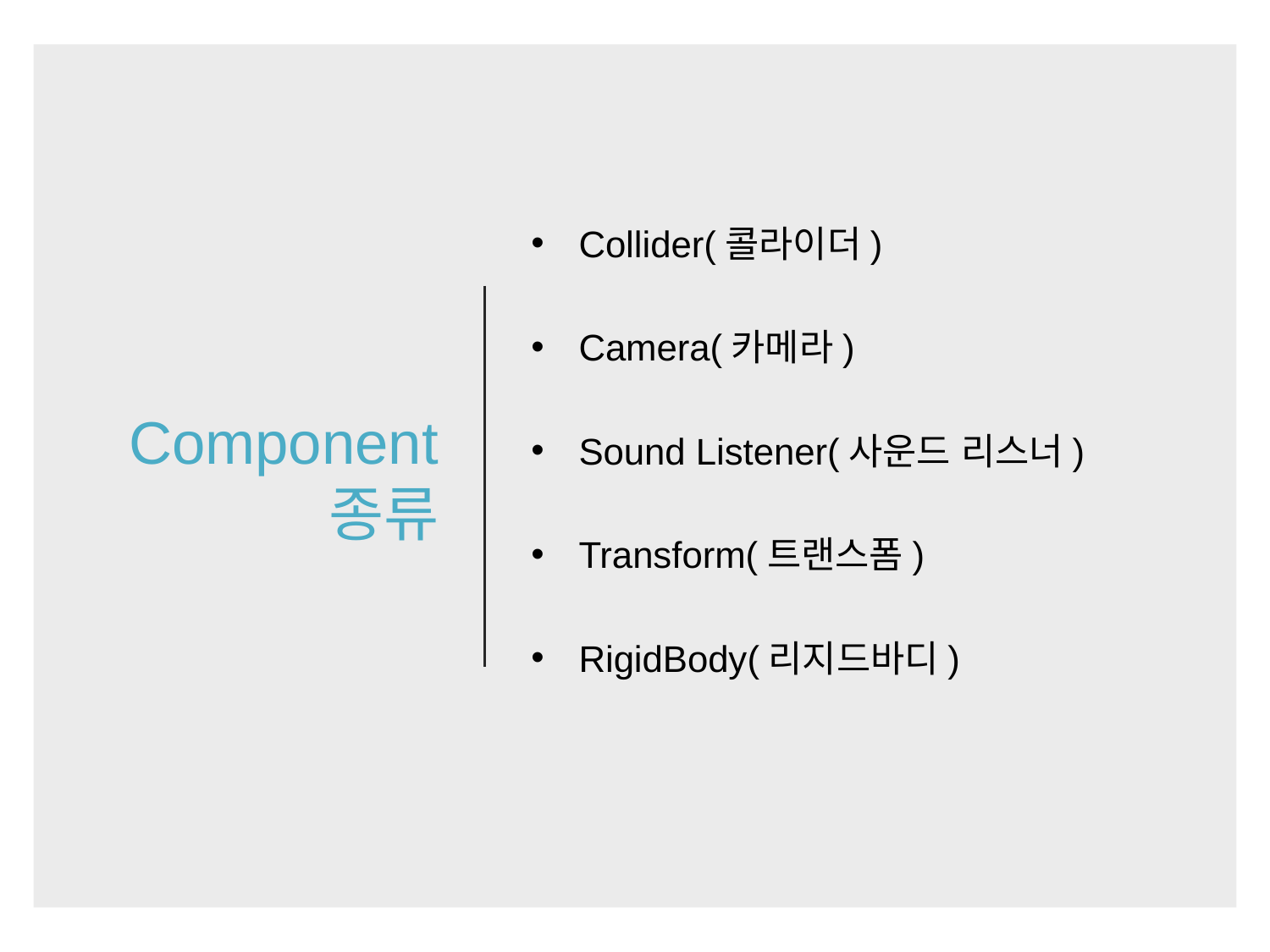

# Component 종류
Collider(콜라이더)

Camera(카메라)

Sound Listener(사운드 리스너)

Transform(트랜스폼)

RigidBody(리지드바디)